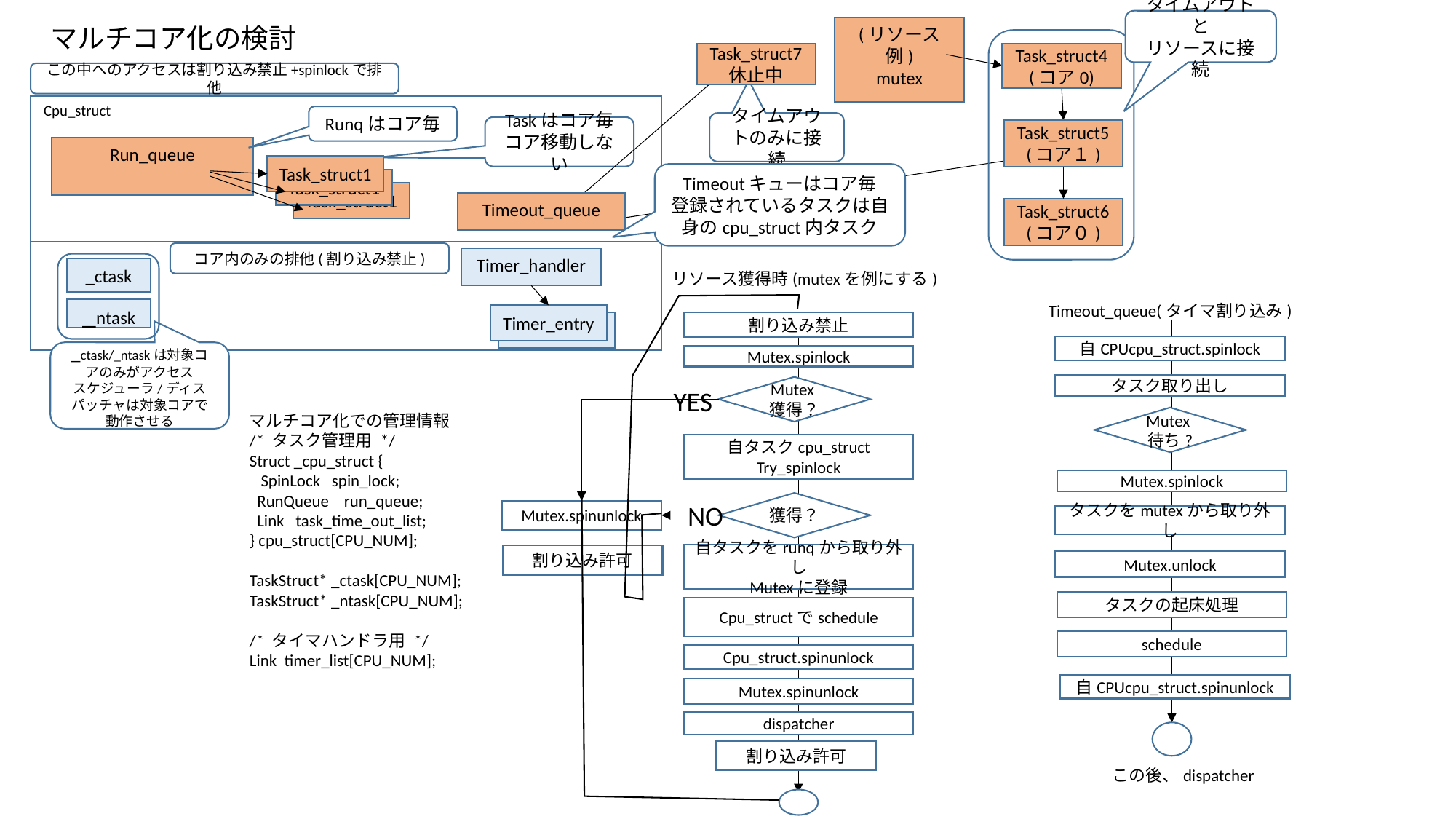

タイムアウトと
リソースに接続
マルチコア化の検討
(リソース例)
mutex

Task_struct4
(コア0)
Task_struct7
休止中
この中へのアクセスは割り込み禁止+spinlockで排他
Cpu_struct

Runqはコア毎
タイムアウトのみに接続
Taskはコア毎
コア移動しない
Task_struct5
(コア１)
Run_queue
Task_struct1
Timeoutキューはコア毎
登録されているタスクは自身のcpu_struct内タスク
Task_struct1
Task_struct1
Timeout_queue
Task_struct6
(コア０)

コア内のみの排他(割り込み禁止)
Timer_handler

_ctask
リソース獲得時(mutexを例にする)

Timeout_queue(タイマ割り込み)
_ntask
Timer_entry
Timer_entry
割り込み禁止
自CPUcpu_struct.spinlock
_ctask/_ntaskは対象コアのみがアクセス
スケジューラ/ディスパッチャは対象コアで動作させる
Mutex.spinlock
タスク取り出し
Mutex獲得？
YES
マルチコア化での管理情報
/* タスク管理用 */
Struct _cpu_struct {
   SpinLock   spin_lock;
  RunQueue    run_queue;
  Link   task_time_out_list;
} cpu_struct[CPU_NUM];

TaskStruct* _ctask[CPU_NUM];
TaskStruct* _ntask[CPU_NUM];

/* タイマハンドラ用 */
Link  timer_list[CPU_NUM];
Mutex待ち?
自タスクcpu_struct
Try_spinlock
Mutex.spinlock
獲得？
NO

Mutex.spinunlock
タスクをmutexから取り外し
自タスクをrunqから取り外し
Mutexに登録
割り込み許可
Mutex.unlock
タスクの起床処理
Cpu_structでschedule
schedule
Cpu_struct.spinunlock
自CPUcpu_struct.spinunlock
Mutex.spinunlock
dispatcher

割り込み許可
この後、dispatcher